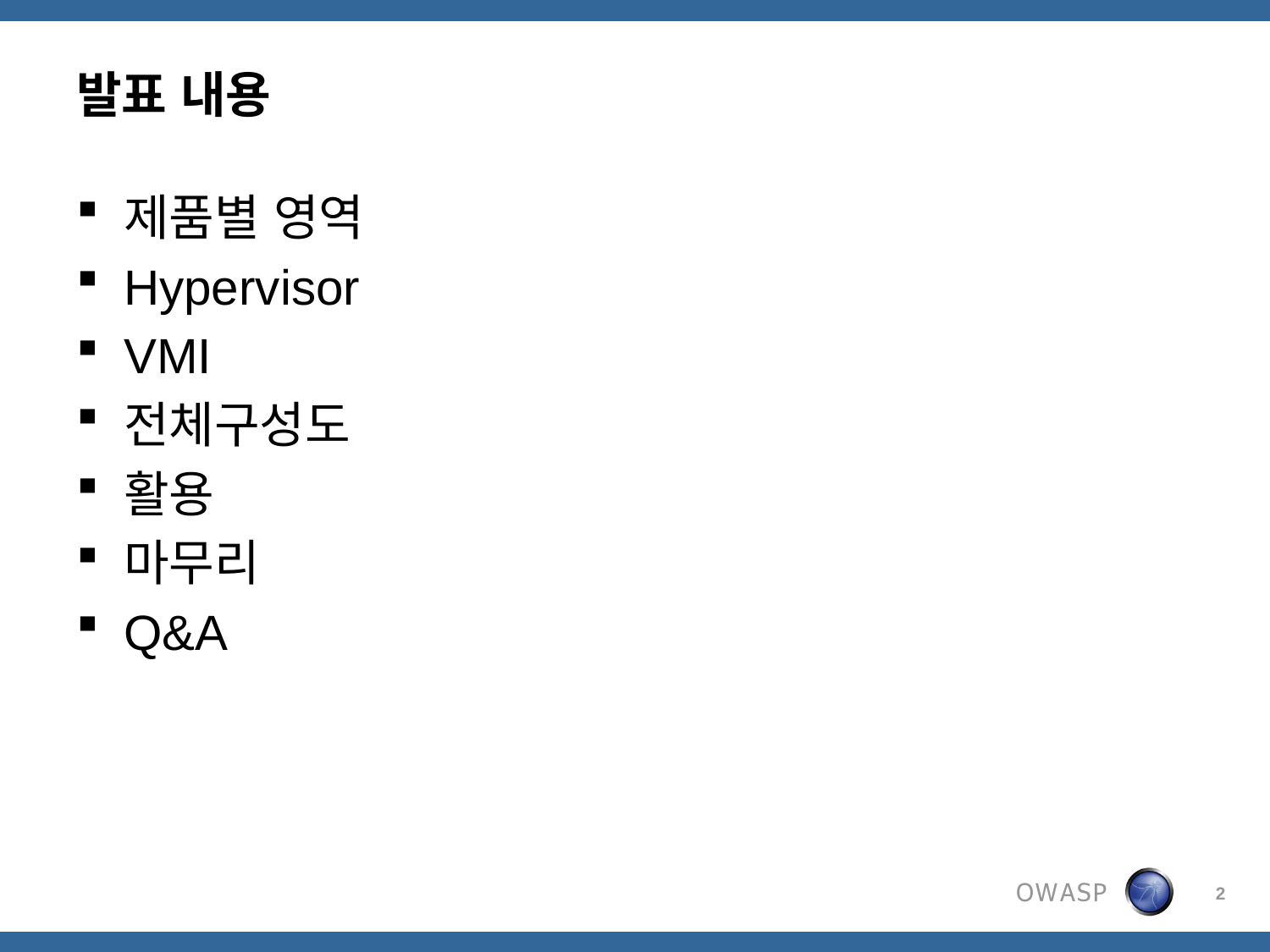

# 발표 내용
제품별 영역
Hypervisor
VMI
전체구성도
활용
마무리
Q&A
2